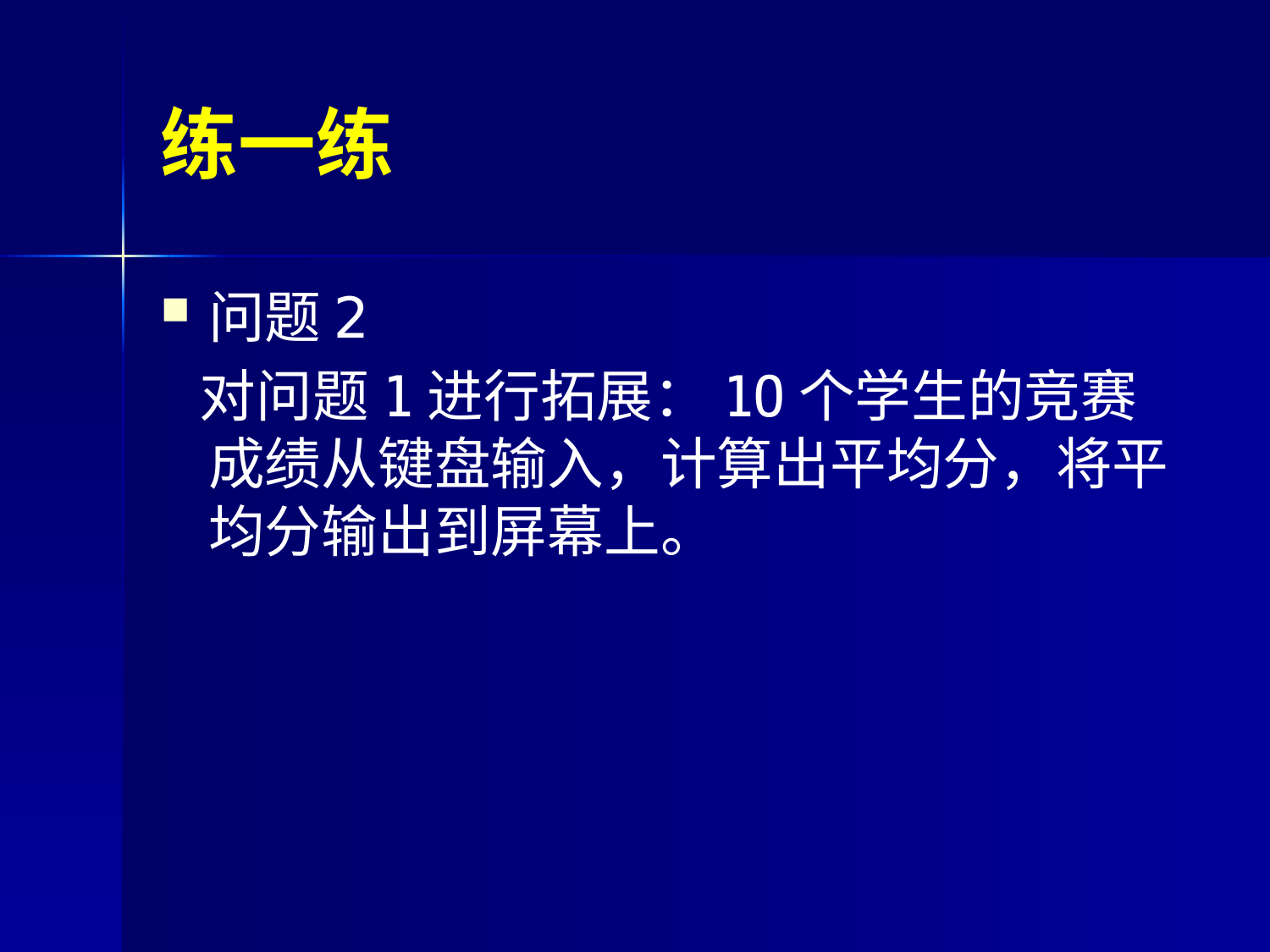

# 练一练
问题2
  对问题1进行拓展：10个学生的竞赛成绩从键盘输入，计算出平均分，将平均分输出到屏幕上。